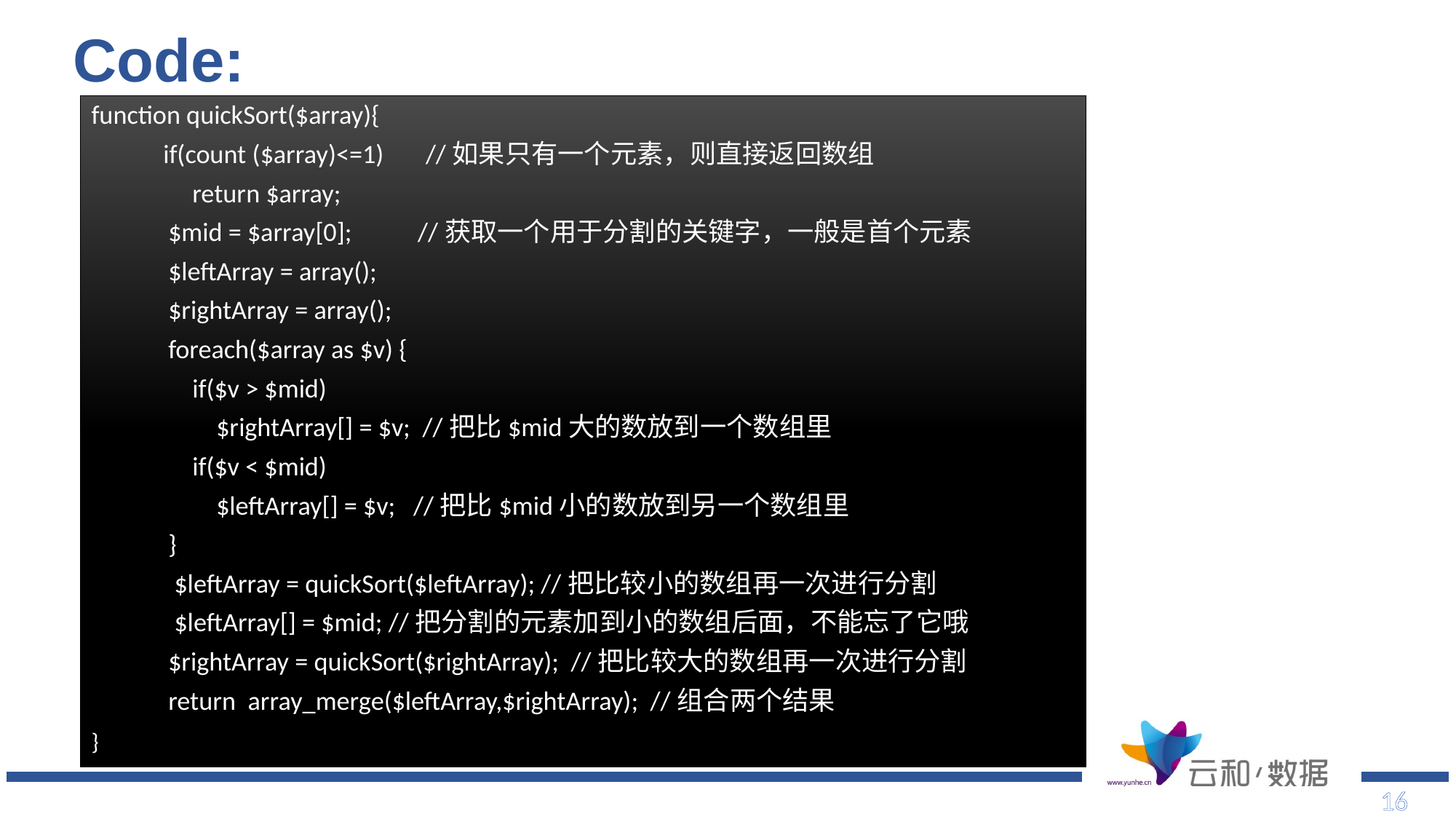

# Code:
function quickSort($array){
    if(count ($array)<=1)       //如果只有一个元素，则直接返回数组
        return $array;
    $mid = $array[0];           //获取一个用于分割的关键字，一般是首个元素
    $leftArray = array();
    $rightArray = array();
    foreach($array as $v) {
        if($v > $mid)
            $rightArray[] = $v;  //把比$mid大的数放到一个数组里
        if($v < $mid)
            $leftArray[] = $v;   //把比$mid小的数放到另一个数组里
    }
     $leftArray = quickSort($leftArray); //把比较小的数组再一次进行分割
     $leftArray[] = $mid; //把分割的元素加到小的数组后面，不能忘了它哦
    $rightArray = quickSort($rightArray);  //把比较大的数组再一次进行分割
    return  array_merge($leftArray,$rightArray);  //组合两个结果
}